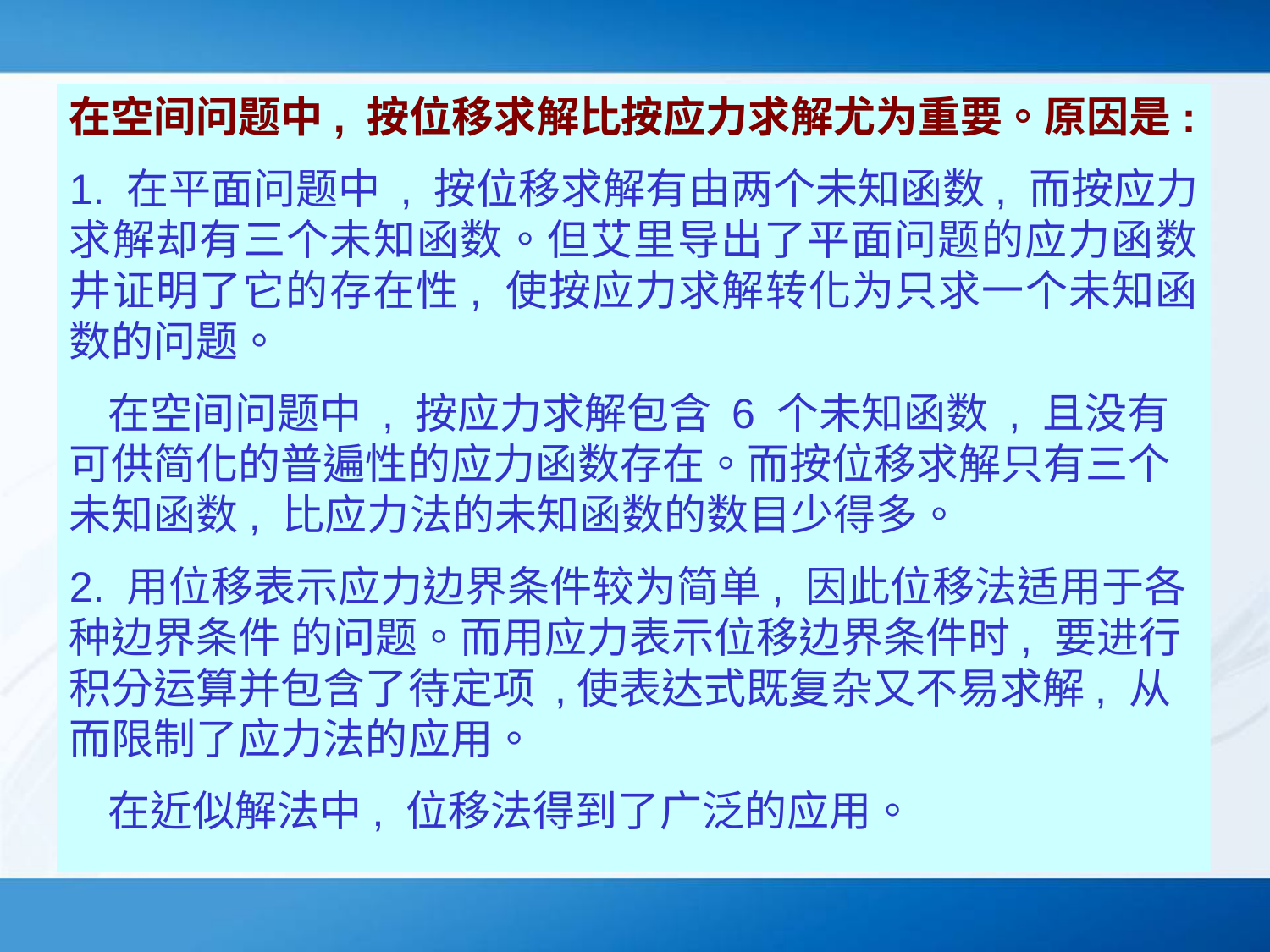

在空间问题中, 按位移求解比按应力求解尤为重要。原因是:
1. 在平面问题中 , 按位移求解有由两个未知函数, 而按应力求解却有三个未知函数。但艾里导出了平面问题的应力函数井证明了它的存在性, 使按应力求解转化为只求一个未知函数的问题。
   在空间问题中 , 按应力求解包含 6 个未知函数 , 且没有可供简化的普遍性的应力函数存在。而按位移求解只有三个未知函数, 比应力法的未知函数的数目少得多。
2. 用位移表示应力边界条件较为简单, 因此位移法适用于各种边界条件 的问题。而用应力表示位移边界条件时, 要进行积分运算并包含了待定项 ,使表达式既复杂又不易求解, 从而限制了应力法的应用。
   在近似解法中, 位移法得到了广泛的应用。